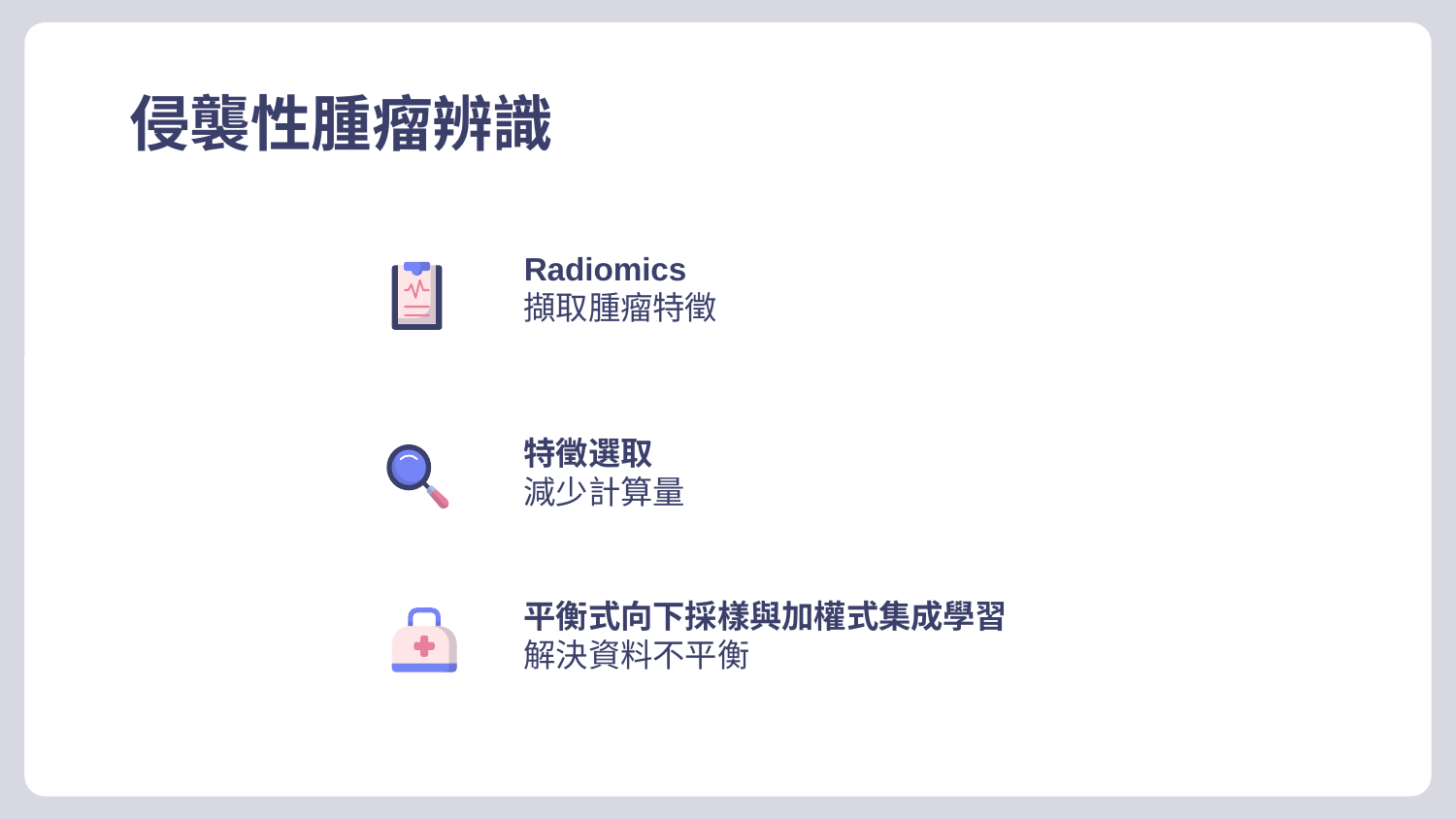

# 侵襲性腫瘤辨識
Radiomics
擷取腫瘤特徵

特徵選取
減少計算量

平衡式向下採樣與加權式集成學習
解決資料不平衡